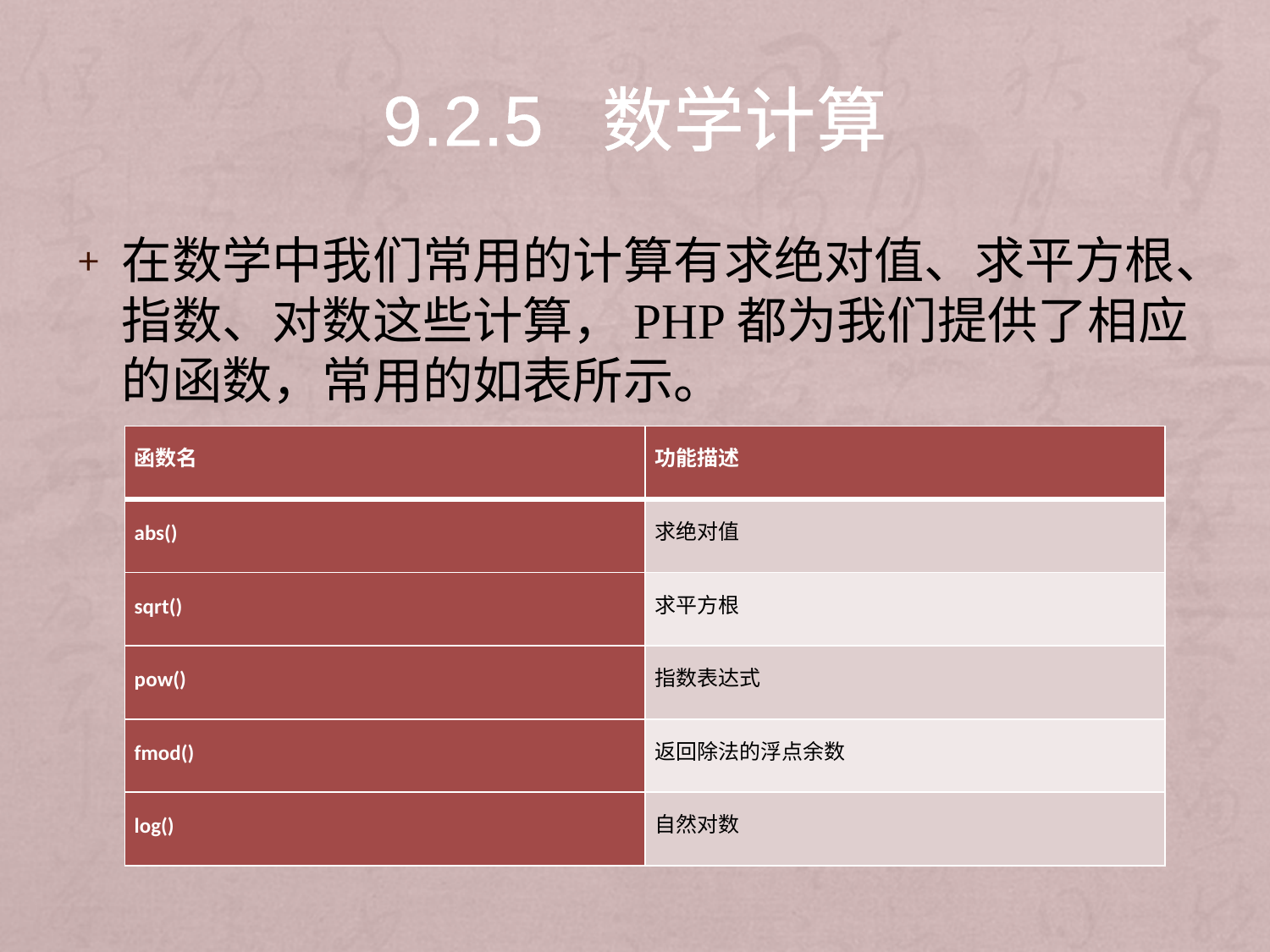

# 9.2.5  数学计算
在数学中我们常用的计算有求绝对值、求平方根、指数、对数这些计算，PHP都为我们提供了相应的函数，常用的如表所示。
| 函数名 | 功能描述 |
| --- | --- |
| abs() | 求绝对值 |
| sqrt() | 求平方根 |
| pow() | 指数表达式 |
| fmod() | 返回除法的浮点余数 |
| log() | 自然对数 |